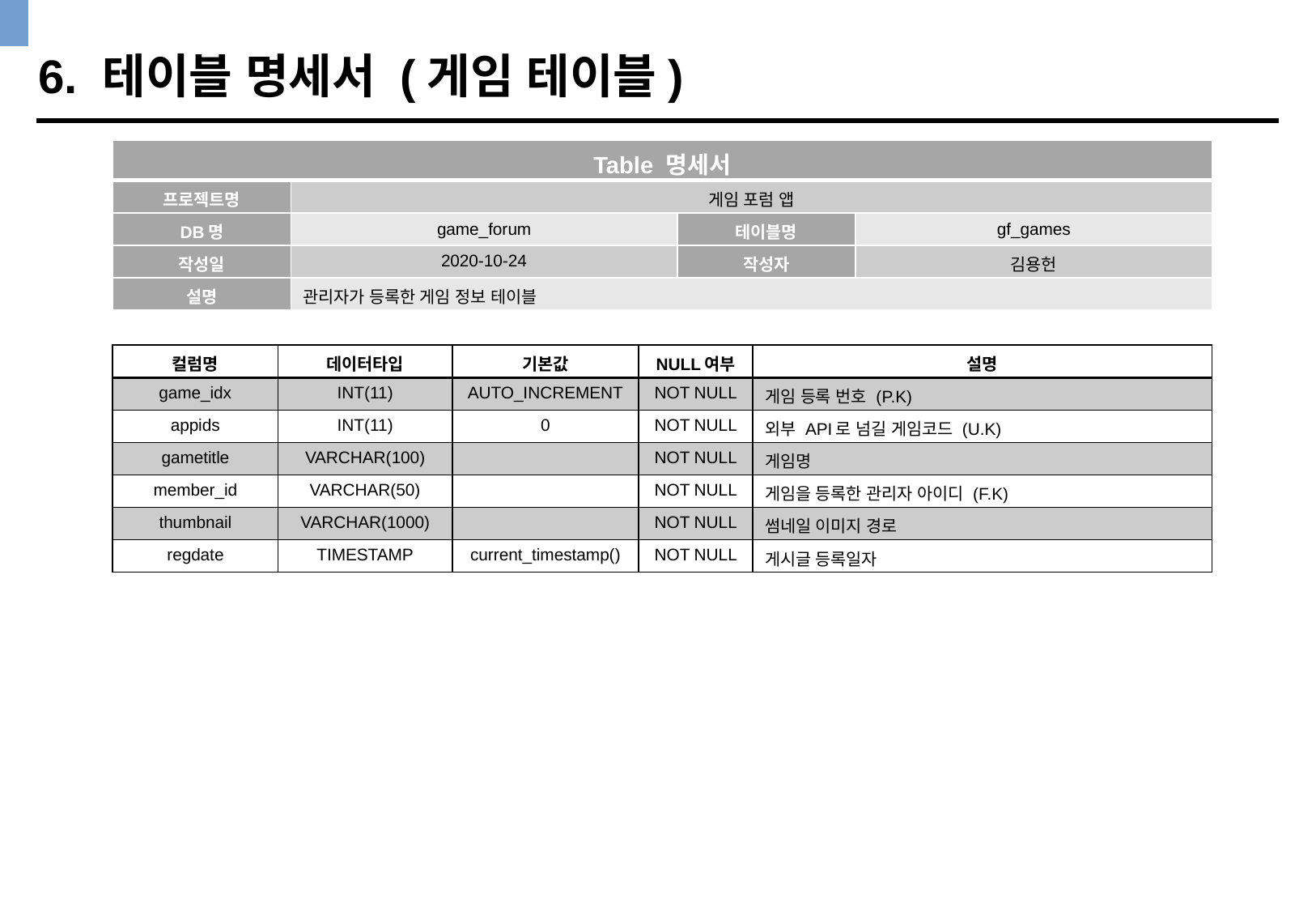

6. 테이블 명세서 (게임 테이블)
| Table 명세서 |  |  |  |
| --- | --- | --- | --- |
| 프로젝트명 | 게임 포럼 앱 |  |  |
| DB명 | game\_forum | 테이블명 | gf\_games |
| 작성일 | 2020-10-24 | 작성자 | 김용헌 |
| 설명 | 관리자가 등록한 게임 정보 테이블 |  |  |
| 컬럼명 | 데이터타입 | 기본값 | NULL여부 | 설명 |
| --- | --- | --- | --- | --- |
| game\_idx | INT(11) | AUTO\_INCREMENT | NOT NULL | 게임 등록 번호 (P.K) |
| appids | INT(11) | 0 | NOT NULL | 외부 API로 넘길 게임코드 (U.K) |
| gametitle | VARCHAR(100) |  | NOT NULL | 게임명 |
| member\_id | VARCHAR(50) |  | NOT NULL | 게임을 등록한 관리자 아이디 (F.K) |
| thumbnail | VARCHAR(1000) |  | NOT NULL | 썸네일 이미지 경로 |
| regdate | TIMESTAMP | current\_timestamp() | NOT NULL | 게시글 등록일자 |